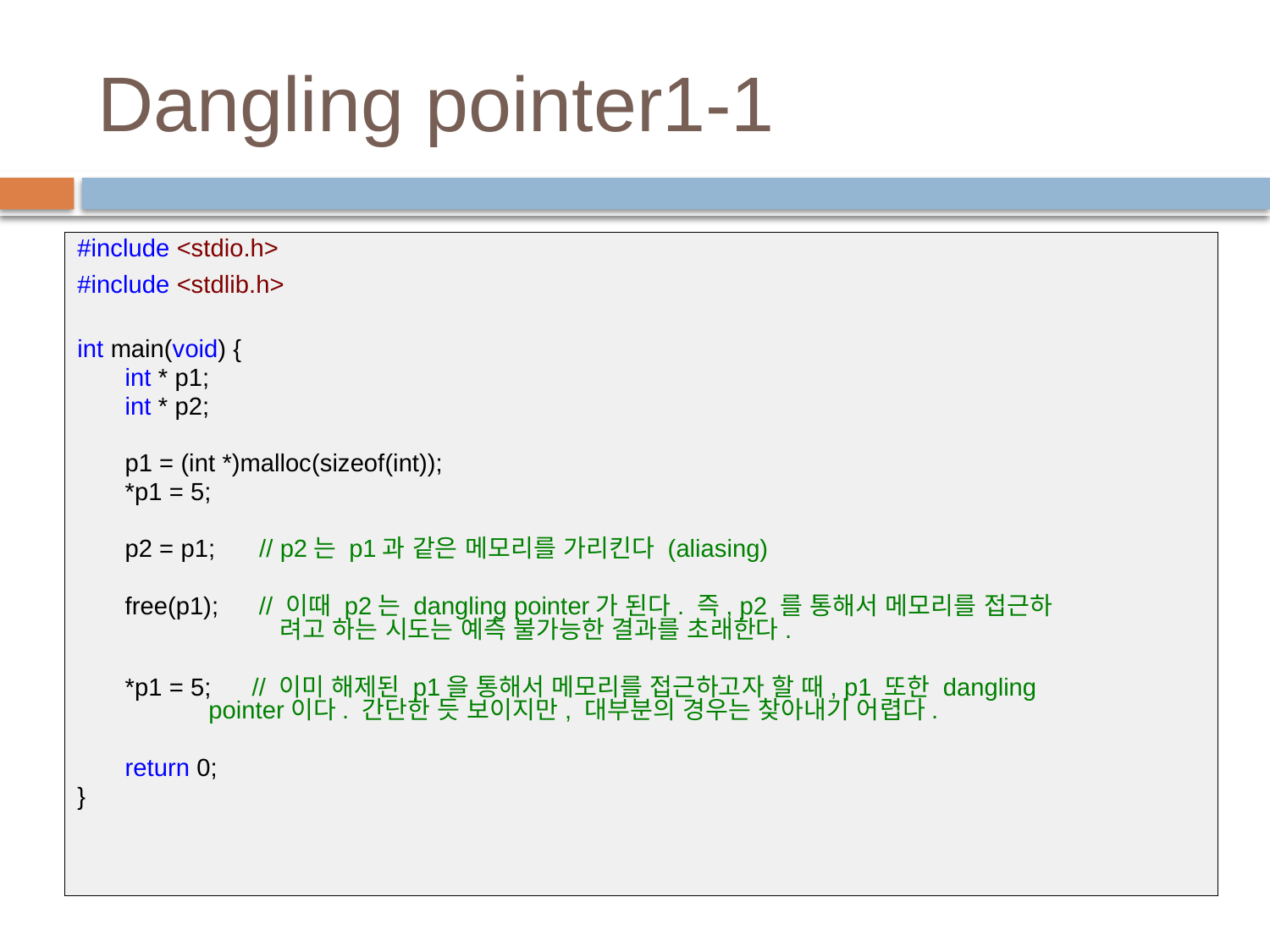

# Dangling pointer1-1
#include <stdio.h>
#include <stdlib.h>

int main(void) {
	int * p1;
	int * p2;

	p1 = (int *)malloc(sizeof(int));
	*p1 = 5;

	p2 = p1;	 // p2는 p1과 같은 메모리를 가리킨다 (aliasing)

	free(p1);	 // 이때 p2는 dangling pointer가 된다. 즉, p2 를 통해서 메모리를 접근하		    려고 하는 시도는 예측 불가능한 결과를 초래한다.

	*p1 = 5;	// 이미 해제된 p1을 통해서 메모리를 접근하고자 할 때, p1 또한 dangling     	                      pointer이다. 간단한 듯 보이지만, 대부분의 경우는 찾아내기 어렵다.

	return 0;
}